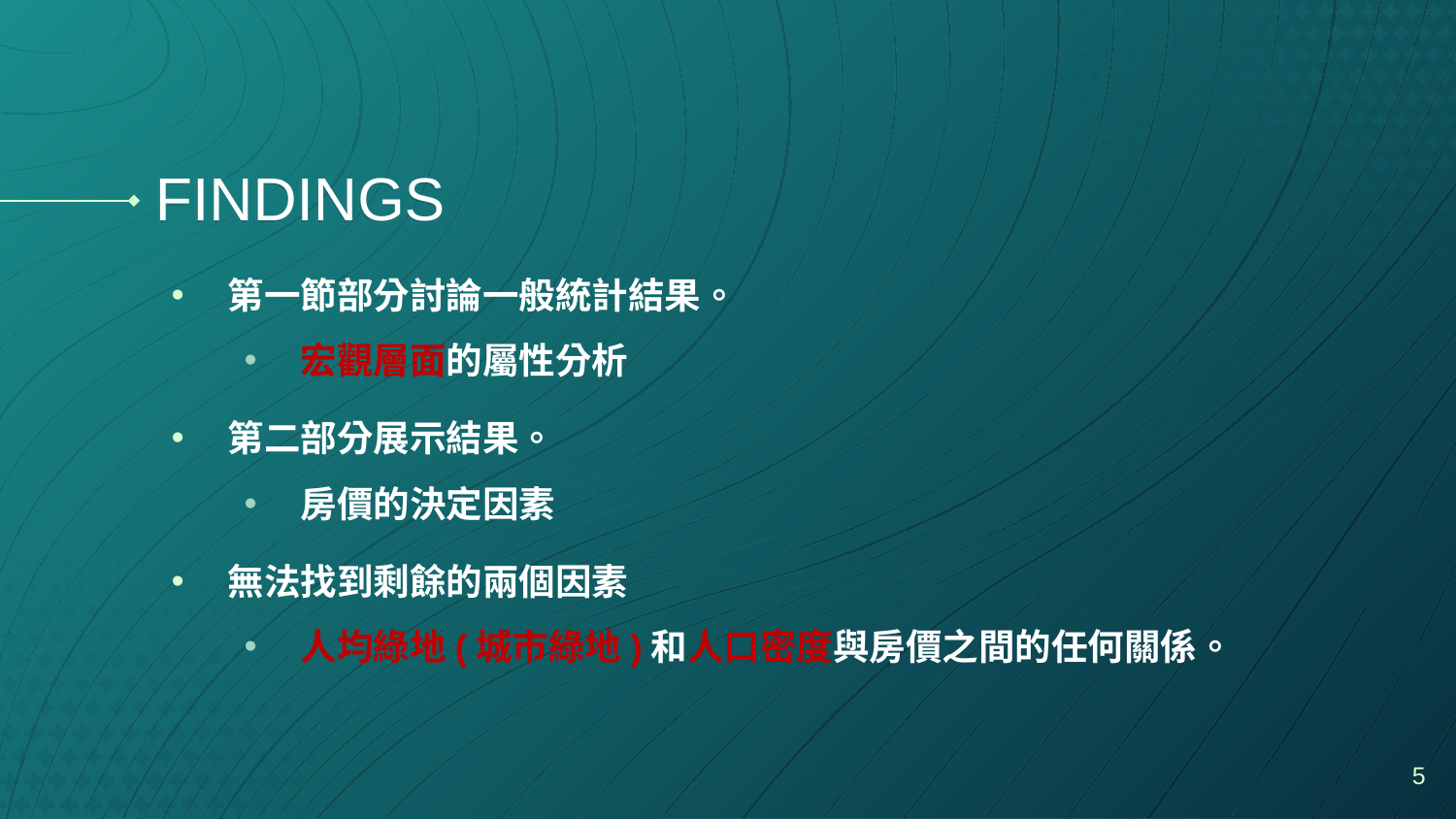

# FINDINGS
第一節部分討論一般統計結果。
宏觀層面的屬性分析
第二部分展示結果。
房價的決定因素
無法找到剩餘的兩個因素
人均綠地(城市綠地)和人口密度與房價之間的任何關係。

5